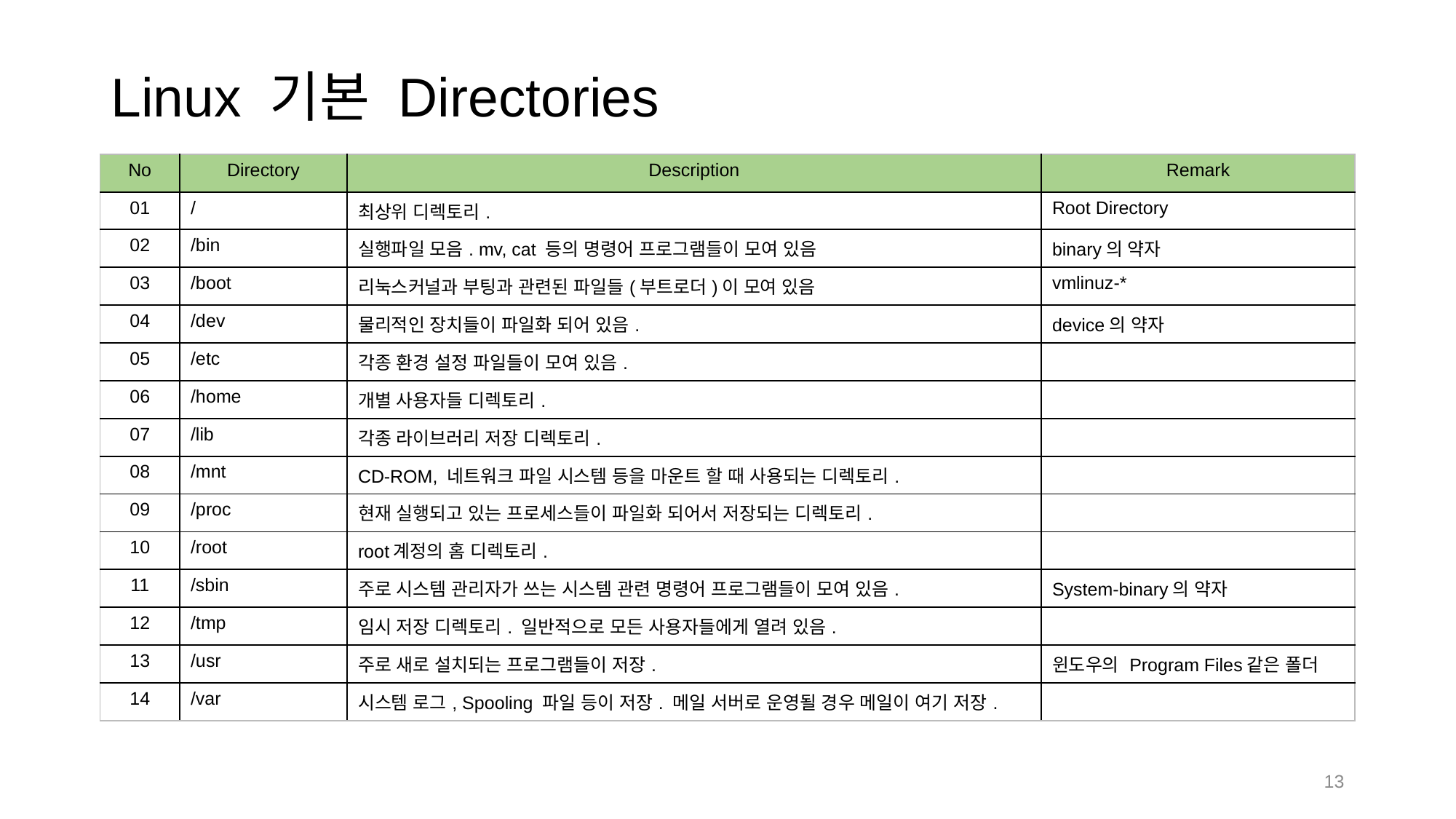

# Linux 기본 Directories
| No | Directory | Description | Remark |
| --- | --- | --- | --- |
| 01 | / | 최상위 디렉토리. | Root Directory |
| 02 | /bin | 실행파일 모음. mv, cat 등의 명령어 프로그램들이 모여 있음 | binary의 약자 |
| 03 | /boot | 리눅스커널과 부팅과 관련된 파일들(부트로더)이 모여 있음 | vmlinuz-\* |
| 04 | /dev | 물리적인 장치들이 파일화 되어 있음. | device의 약자 |
| 05 | /etc | 각종 환경 설정 파일들이 모여 있음. |  |
| 06 | /home | 개별 사용자들 디렉토리. |  |
| 07 | /lib | 각종 라이브러리 저장 디렉토리. |  |
| 08 | /mnt | CD-ROM, 네트워크 파일 시스템 등을 마운트 할 때 사용되는 디렉토리. |  |
| 09 | /proc | 현재 실행되고 있는 프로세스들이 파일화 되어서 저장되는 디렉토리. |  |
| 10 | /root | root계정의 홈 디렉토리. |  |
| 11 | /sbin | 주로 시스템 관리자가 쓰는 시스템 관련 명령어 프로그램들이 모여 있음. | System-binary의 약자 |
| 12 | /tmp | 임시 저장 디렉토리. 일반적으로 모든 사용자들에게 열려 있음. |  |
| 13 | /usr | 주로 새로 설치되는 프로그램들이 저장. | 윈도우의 Program Files같은 폴더 |
| 14 | /var | 시스템 로그, Spooling 파일 등이 저장. 메일 서버로 운영될 경우 메일이 여기 저장. |  |
13